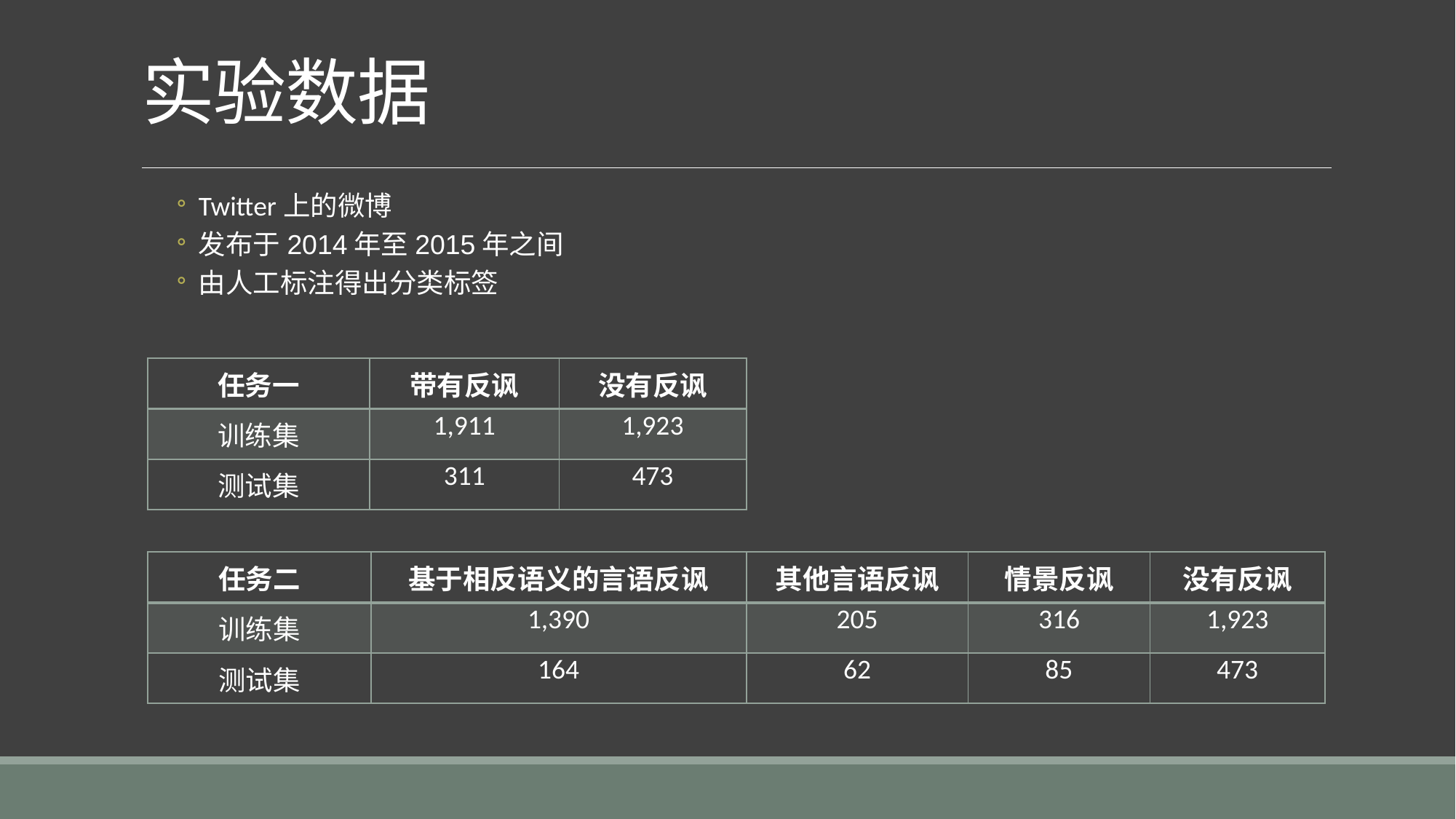

# 实验数据
Twitter上的微博
发布于2014年至2015年之间
由人工标注得出分类标签

| 任务一 | 带有反讽 | 没有反讽 |
| --- | --- | --- |
| 训练集 | 1,911 | 1,923 |
| 测试集 | 311 | 473 |
| 任务二 | 基于相反语义的言语反讽 | 其他言语反讽 | 情景反讽 | 没有反讽 |
| --- | --- | --- | --- | --- |
| 训练集 | 1,390 | 205 | 316 | 1,923 |
| 测试集 | 164 | 62 | 85 | 473 |